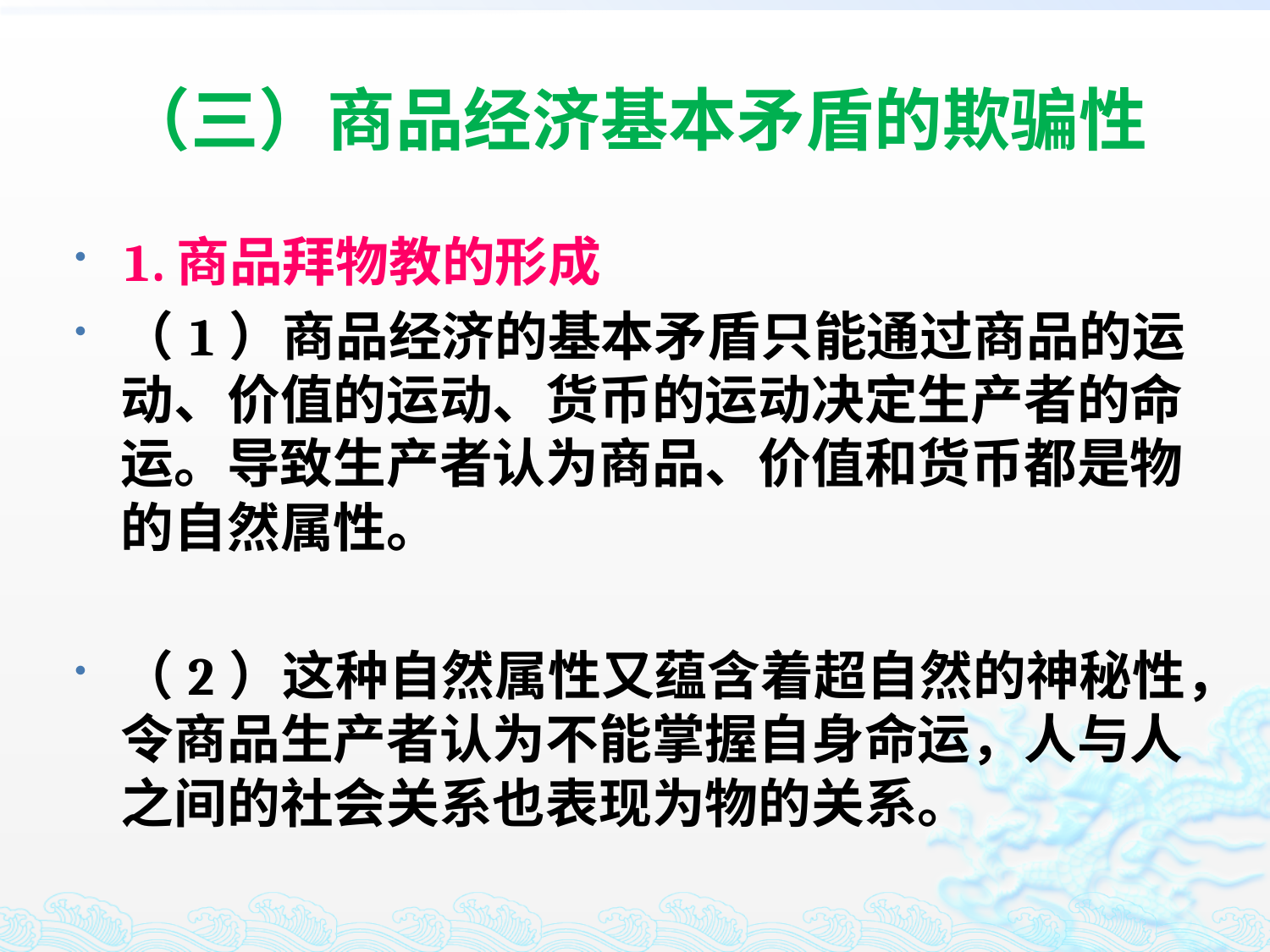

# （三）商品经济基本矛盾的欺骗性
1.商品拜物教的形成
（1）商品经济的基本矛盾只能通过商品的运动、价值的运动、货币的运动决定生产者的命运。导致生产者认为商品、价值和货币都是物的自然属性。

（2）这种自然属性又蕴含着超自然的神秘性，令商品生产者认为不能掌握自身命运，人与人之间的社会关系也表现为物的关系。